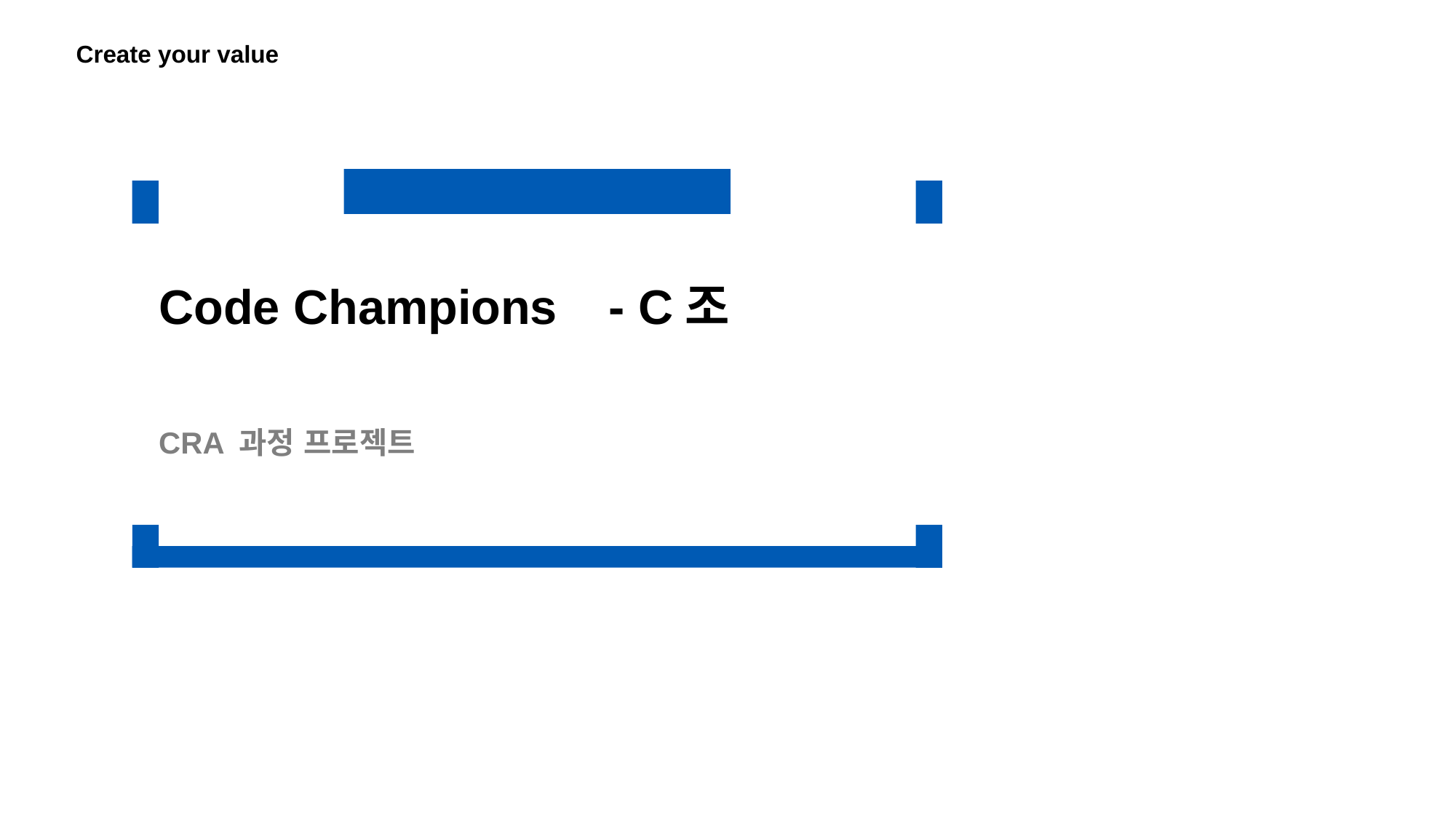

Code Champions	 - C조
CRA 과정 프로젝트